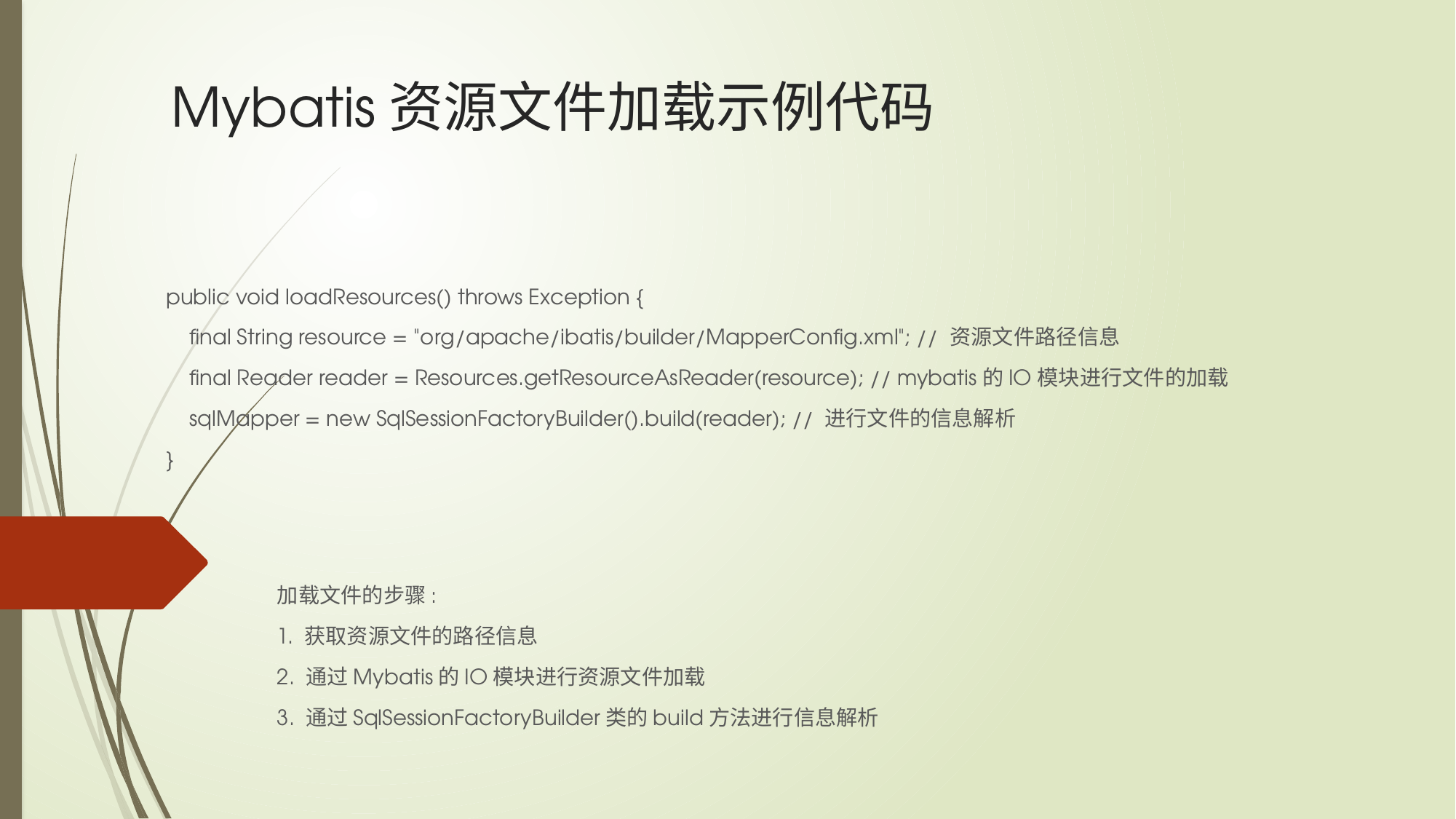

Mybatis资源文件加载示例代码

public void loadResources() throws Exception {
    final String resource = "org/apache/ibatis/builder/MapperConfig.xml"; // 资源文件路径信息
    final Reader reader = Resources.getResourceAsReader(resource); // mybatis的IO模块进行文件的加载
    sqlMapper = new SqlSessionFactoryBuilder().build(reader); // 进行文件的信息解析
}
加载文件的步骤:
1. 获取资源文件的路径信息
2. 通过Mybatis的IO模块进行资源文件加载
3. 通过SqlSessionFactoryBuilder类的build方法进行信息解析